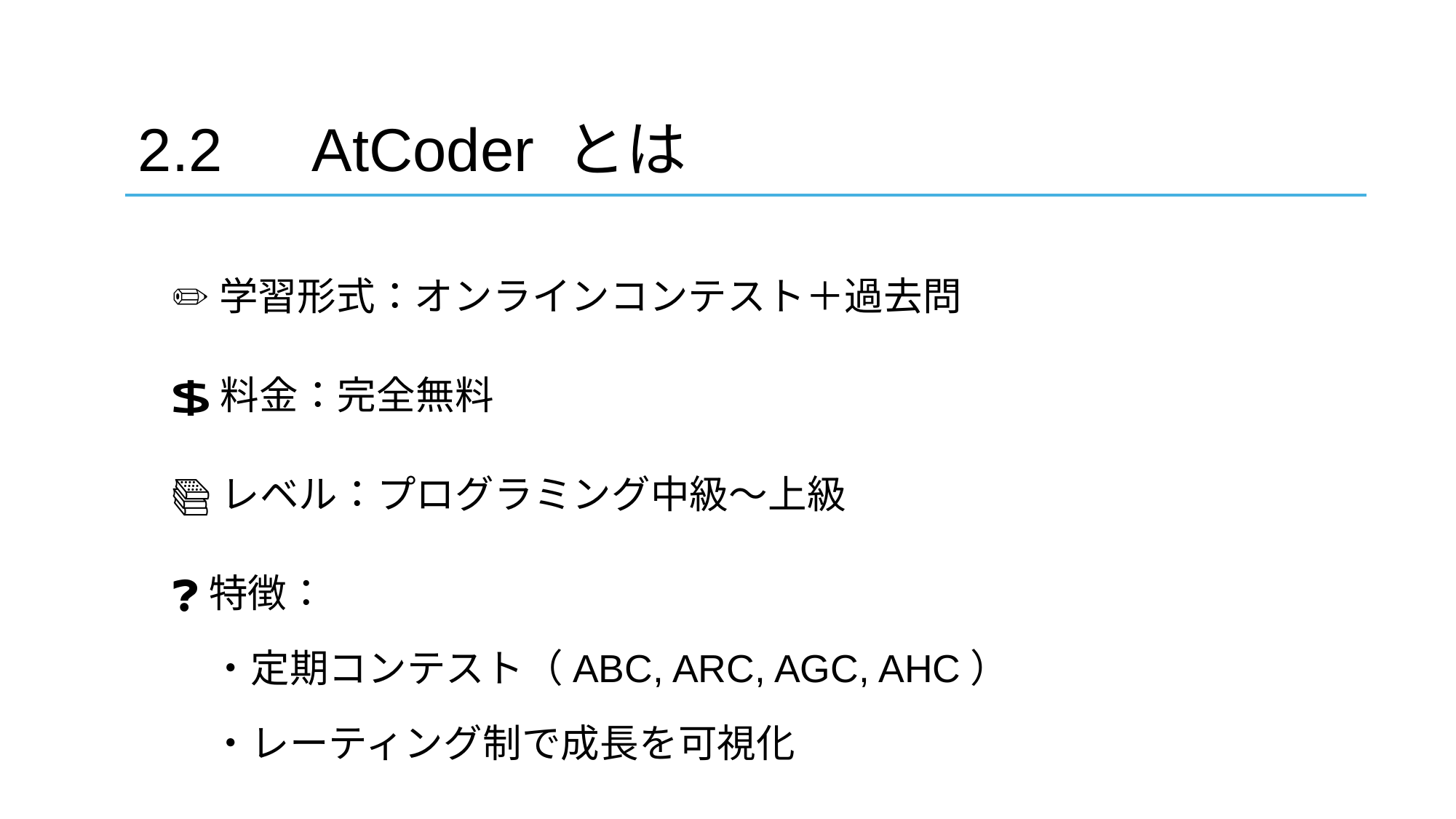

# 2.2　AtCoder とは
✏学習形式：オンラインコンテスト＋過去問
💲料金：完全無料
📚レベル：プログラミング中級～上級
❓特徴：
　・定期コンテスト（ABC, ARC, AGC, AHC）
　・レーティング制で成長を可視化